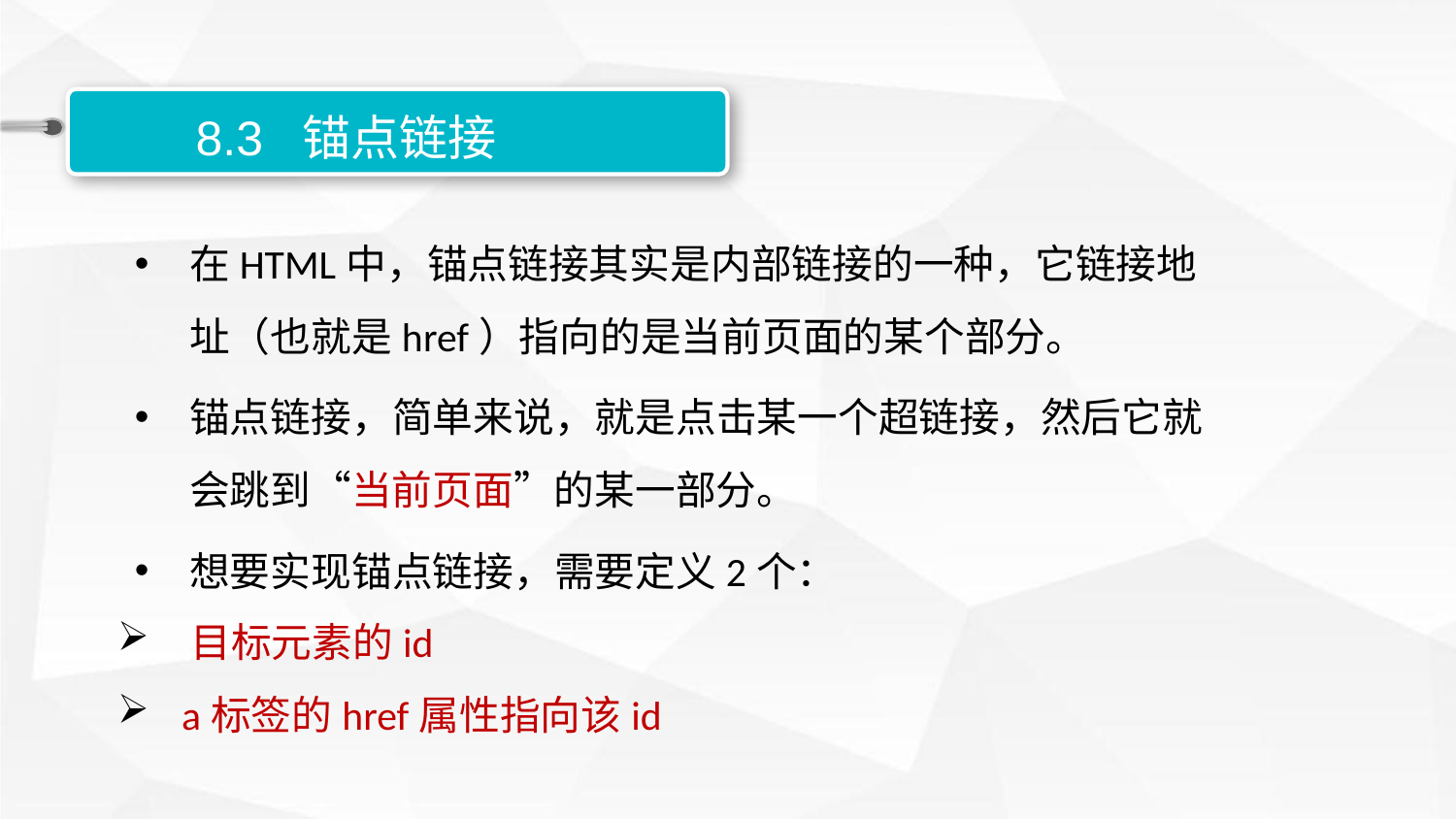

8.3  锚点链接

在HTML中，锚点链接其实是内部链接的一种，它链接地址（也就是href）指向的是当前页面的某个部分。
锚点链接，简单来说，就是点击某一个超链接，然后它就会跳到“当前页面”的某一部分。
想要实现锚点链接，需要定义2个：
  目标元素的id
  a标签的href属性指向该id